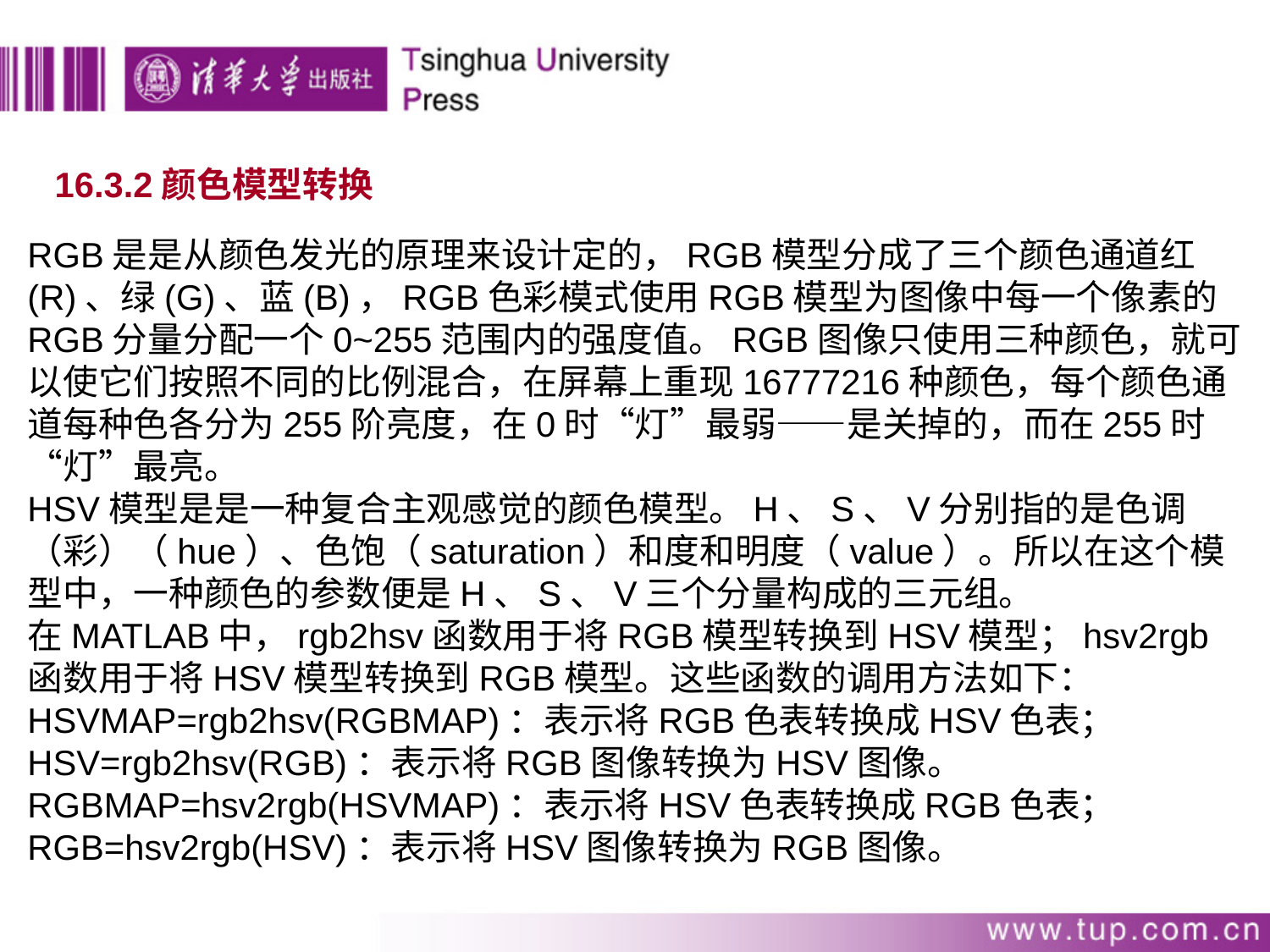

16.3.2颜色模型转换
RGB是是从颜色发光的原理来设计定的，RGB模型分成了三个颜色通道红(R)、绿(G)、蓝(B)，RGB色彩模式使用RGB模型为图像中每一个像素的RGB分量分配一个0~255范围内的强度值。RGB图像只使用三种颜色，就可以使它们按照不同的比例混合，在屏幕上重现16777216种颜色，每个颜色通道每种色各分为255阶亮度，在0时“灯”最弱——是关掉的，而在255时“灯”最亮。
HSV模型是是一种复合主观感觉的颜色模型。H、S、V分别指的是色调（彩）（hue）、色饱（saturation）和度和明度（value）。所以在这个模型中，一种颜色的参数便是H、S、V三个分量构成的三元组。
在MATLAB中，rgb2hsv函数用于将RGB模型转换到HSV模型；hsv2rgb函数用于将HSV模型转换到RGB模型。这些函数的调用方法如下：
HSVMAP=rgb2hsv(RGBMAP)：表示将RGB色表转换成HSV色表；
HSV=rgb2hsv(RGB)：表示将RGB图像转换为HSV图像。
RGBMAP=hsv2rgb(HSVMAP)：表示将HSV色表转换成RGB色表；
RGB=hsv2rgb(HSV)：表示将HSV图像转换为RGB图像。